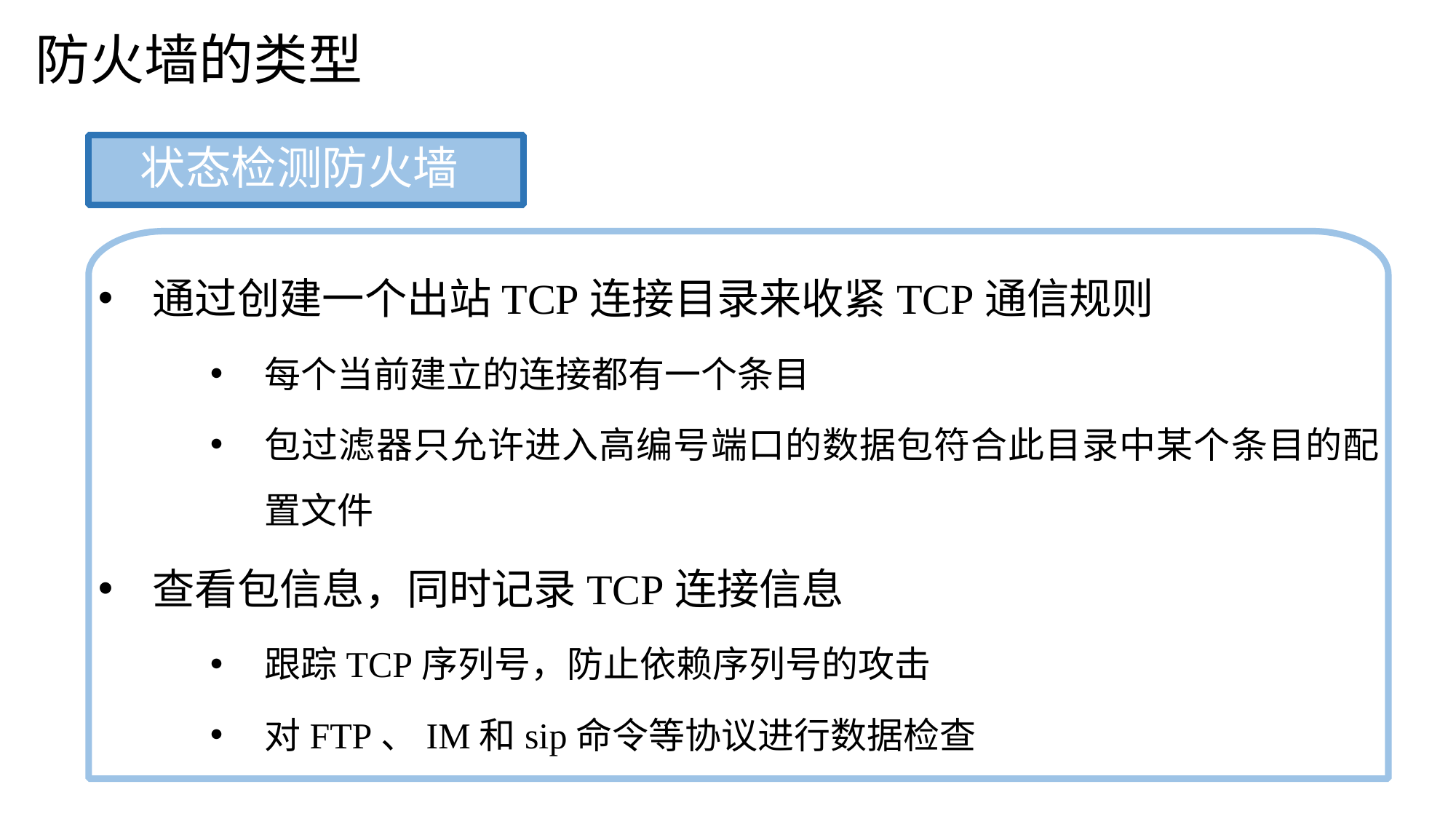

防火墙的类型
状态检测防火墙
通过创建一个出站TCP连接目录来收紧TCP通信规则
每个当前建立的连接都有一个条目
包过滤器只允许进入高编号端口的数据包符合此目录中某个条目的配置文件
查看包信息，同时记录TCP连接信息
跟踪TCP序列号，防止依赖序列号的攻击
对FTP、IM和sip命令等协议进行数据检查